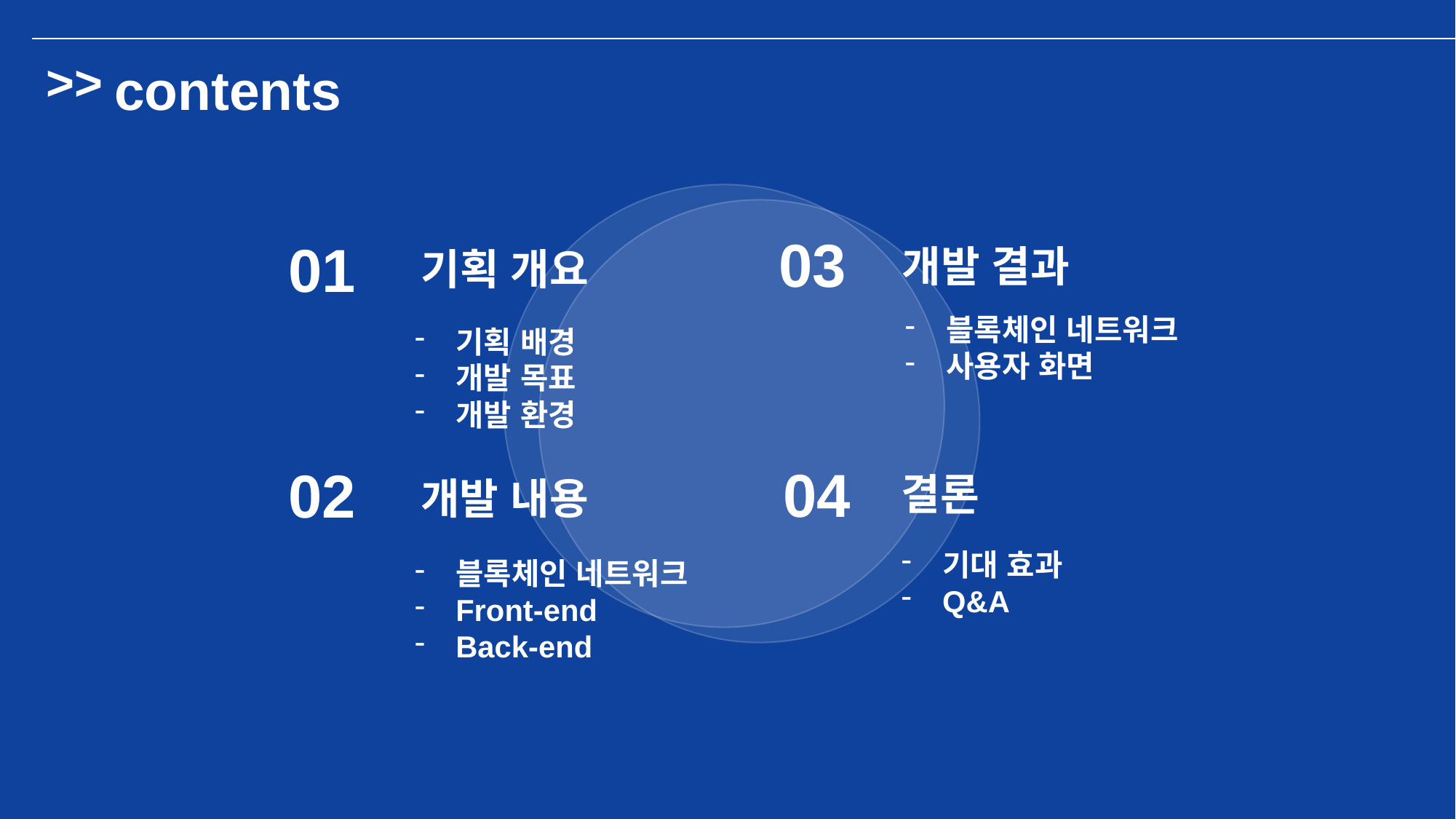

>>
contents

03
01
개발 결과
기획 개요
블록체인 네트워크
사용자 화면
기획 배경
개발 목표
개발 환경
04
02
결론
개발 내용
기대 효과
Q&A
블록체인 네트워크
Front-end
Back-end